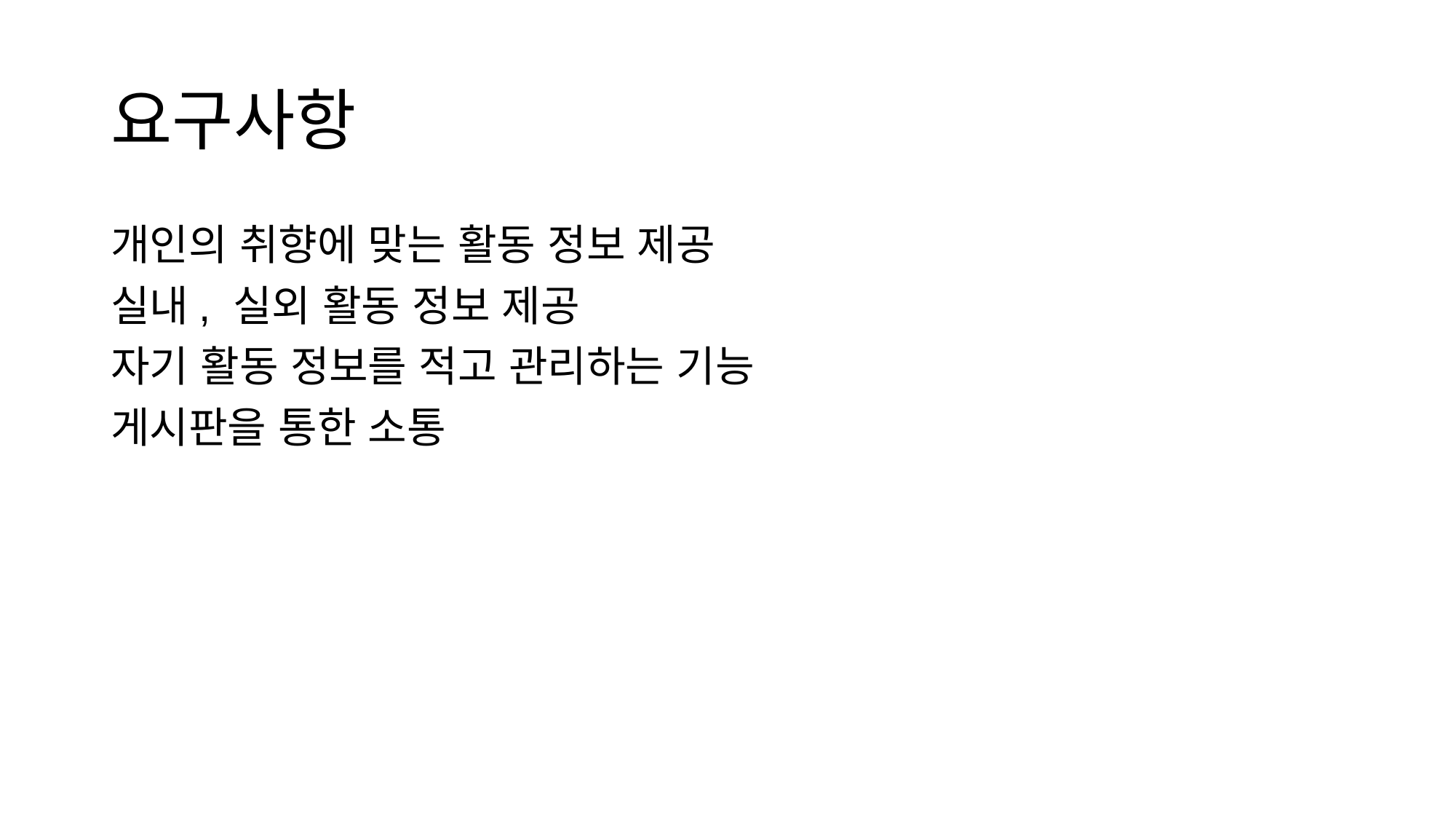

# 요구사항
개인의 취향에 맞는 활동 정보 제공
실내, 실외 활동 정보 제공
자기 활동 정보를 적고 관리하는 기능
게시판을 통한 소통